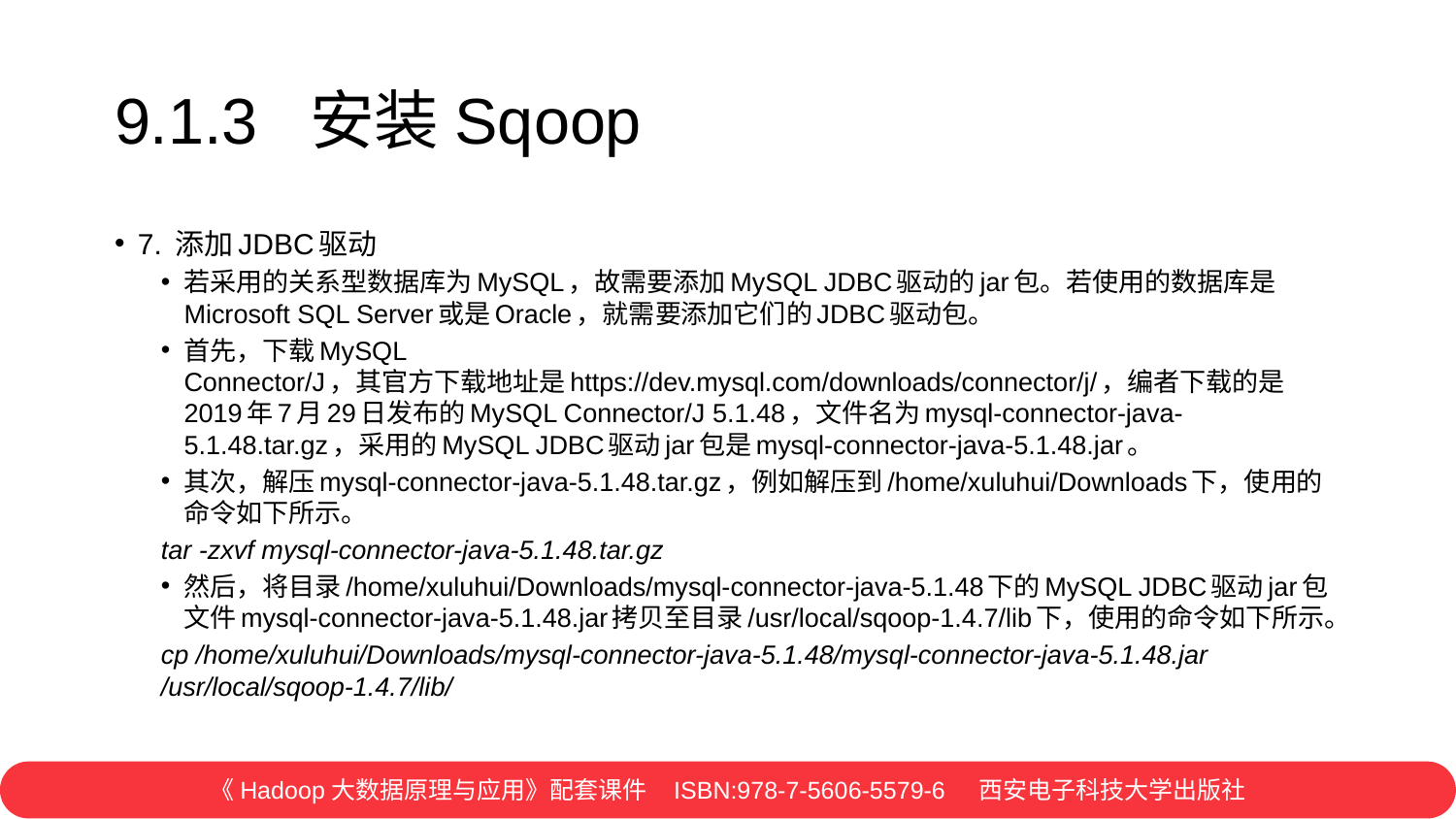

# 9.1.3  安装Sqoop
7. 添加JDBC驱动
若采用的关系型数据库为MySQL，故需要添加MySQL JDBC驱动的jar包。若使用的数据库是Microsoft SQL Server或是Oracle，就需要添加它们的JDBC驱动包。
首先，下载MySQL Connector/J，其官方下载地址是https://dev.mysql.com/downloads/connector/j/，编者下载的是2019年7月29日发布的MySQL Connector/J 5.1.48，文件名为mysql-connector-java-5.1.48.tar.gz，采用的MySQL JDBC驱动jar包是mysql-connector-java-5.1.48.jar。
其次，解压mysql-connector-java-5.1.48.tar.gz，例如解压到/home/xuluhui/Downloads下，使用的命令如下所示。
tar -zxvf mysql-connector-java-5.1.48.tar.gz
然后，将目录/home/xuluhui/Downloads/mysql-connector-java-5.1.48下的MySQL JDBC驱动jar包文件mysql-connector-java-5.1.48.jar拷贝至目录/usr/local/sqoop-1.4.7/lib下，使用的命令如下所示。
cp /home/xuluhui/Downloads/mysql-connector-java-5.1.48/mysql-connector-java-5.1.48.jar /usr/local/sqoop-1.4.7/lib/